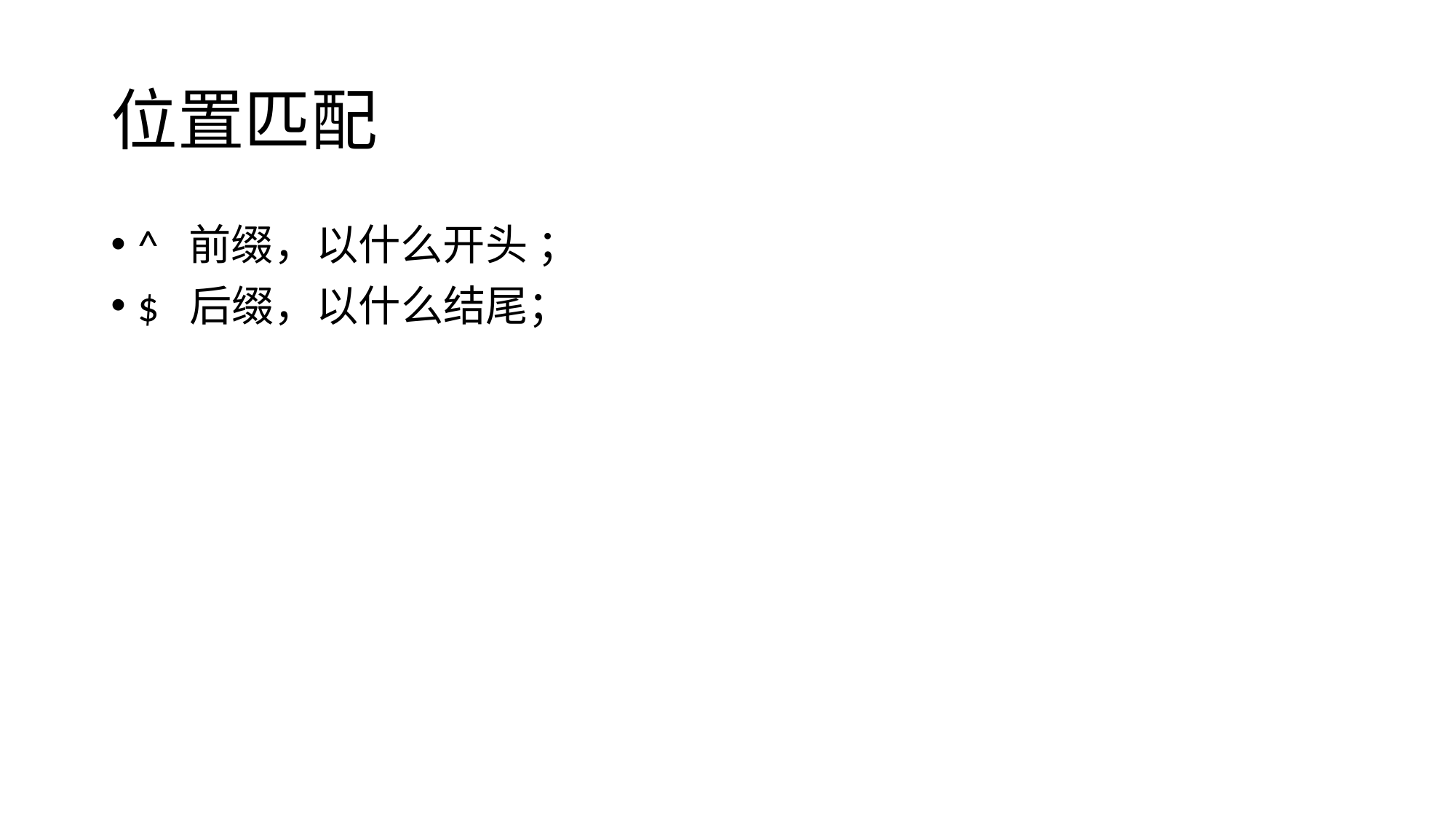

# 位置匹配
^  前缀，以什么开头 ；
$  后缀，以什么结尾；